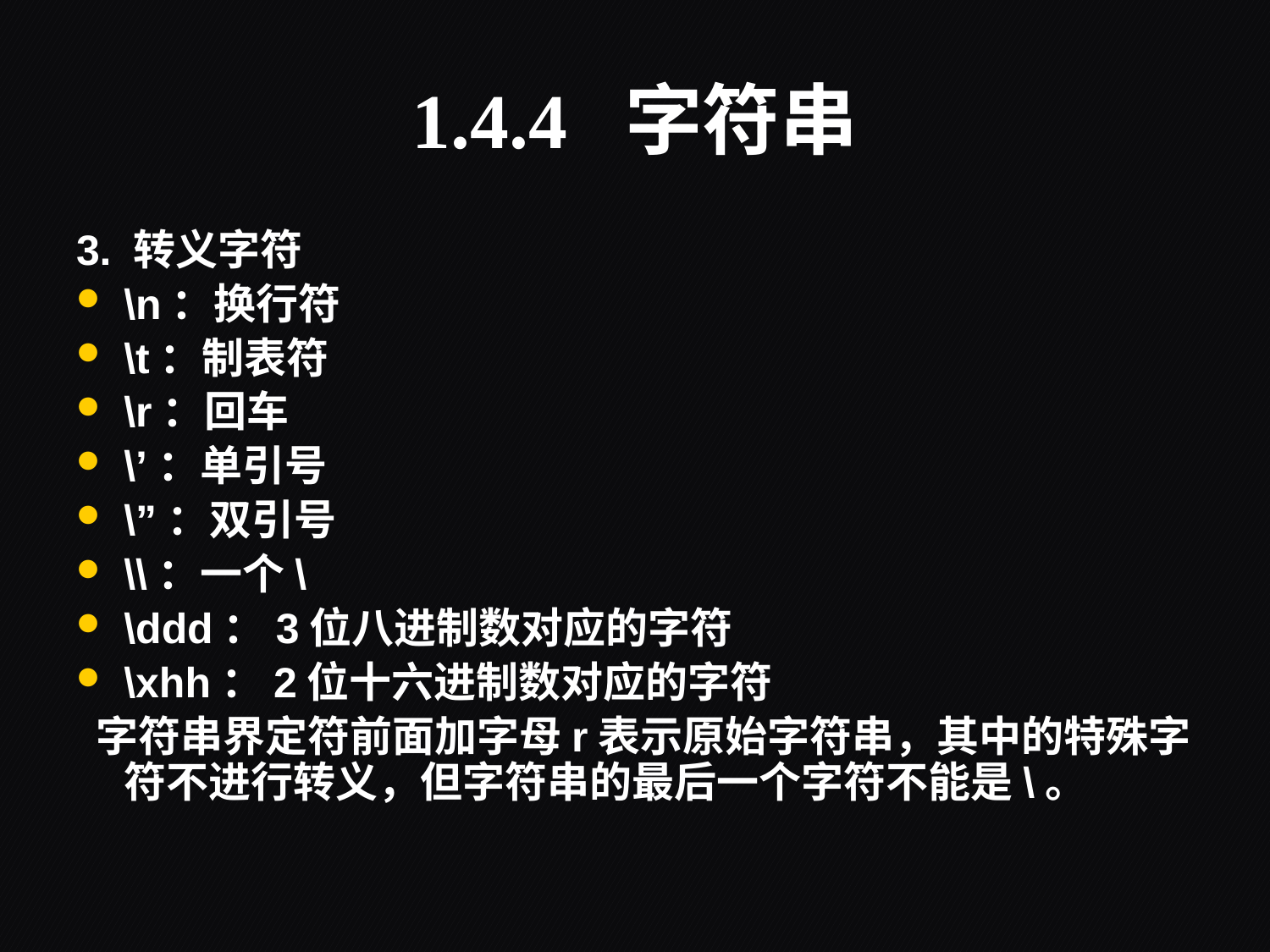

# 1.4.4  字符串
3. 转义字符
\n：换行符
\t：制表符
\r：回车
\’：单引号
\”：双引号
\\：一个\
\ddd：3位八进制数对应的字符
\xhh：2位十六进制数对应的字符
 字符串界定符前面加字母r表示原始字符串，其中的特殊字符不进行转义，但字符串的最后一个字符不能是\。